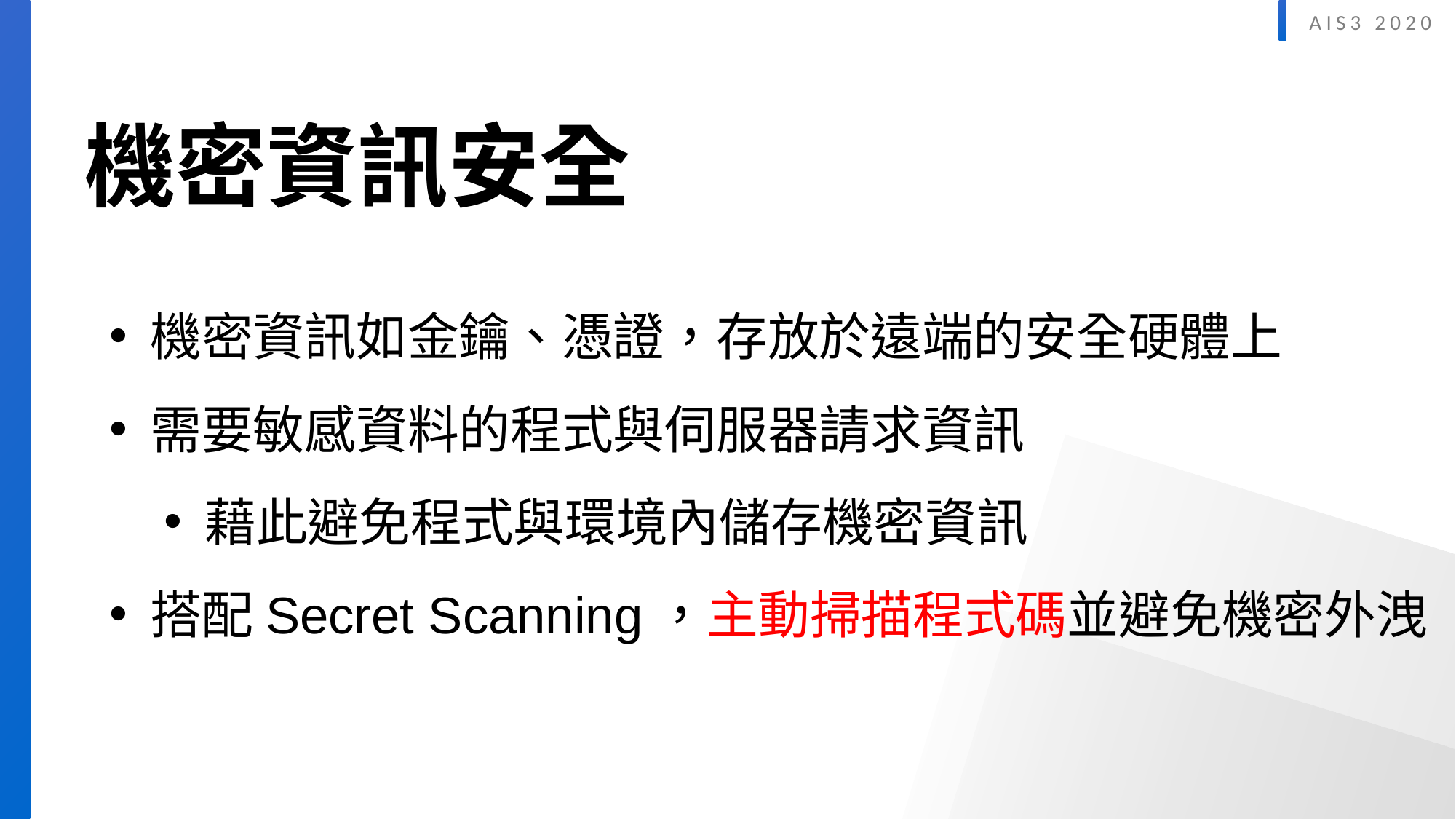

機密資訊安全

機密資訊如金鑰、憑證，存放於遠端的安全硬體上
需要敏感資料的程式與伺服器請求資訊
藉此避免程式與環境內儲存機密資訊
搭配Secret Scanning，主動掃描程式碼並避免機密外洩